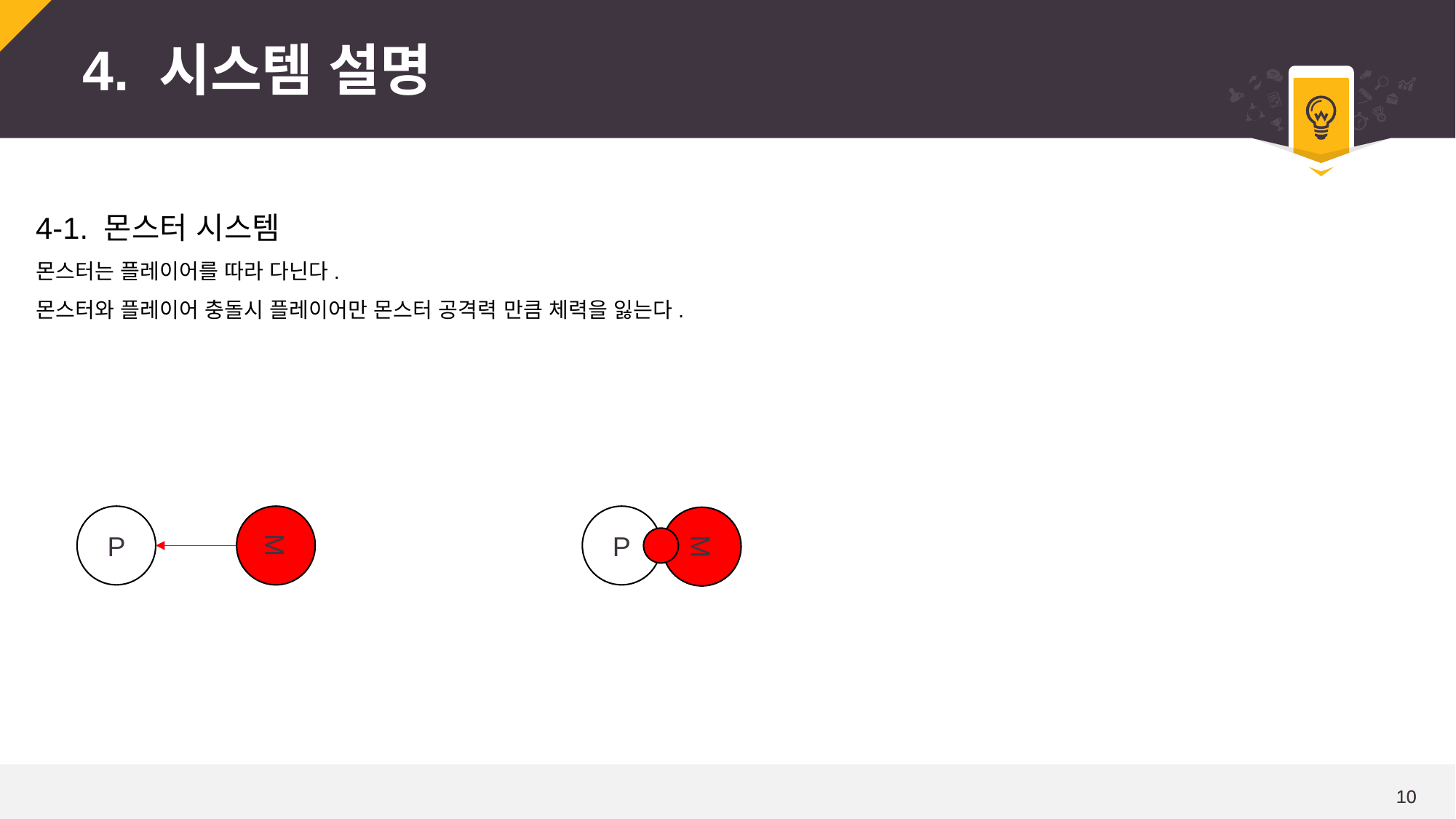

# 4. 시스템 설명

4-1. 몬스터 시스템
몬스터는 플레이어를 따라 다닌다.
몬스터와 플레이어 충돌시 플레이어만 몬스터 공격력 만큼 체력을 잃는다.

P
M
P
M